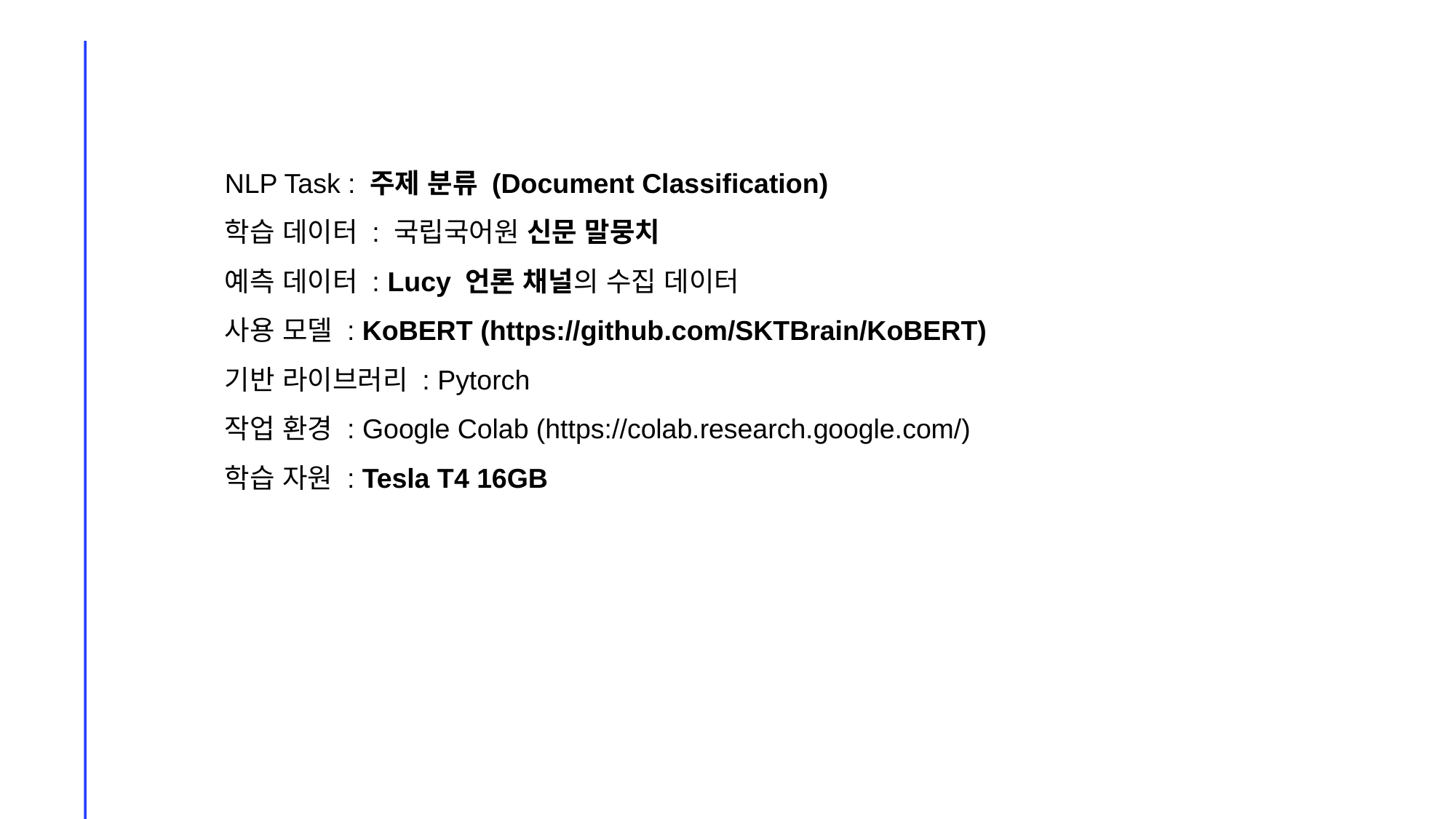

개요
NLP Task : 주제 분류 (Document Classification)
학습 데이터 : 국립국어원 신문 말뭉치
예측 데이터 : Lucy 언론 채널의 수집 데이터
사용 모델 : KoBERT (https://github.com/SKTBrain/KoBERT)
기반 라이브러리 : Pytorch
작업 환경 : Google Colab (https://colab.research.google.com/)
학습 자원 : Tesla T4 16GB